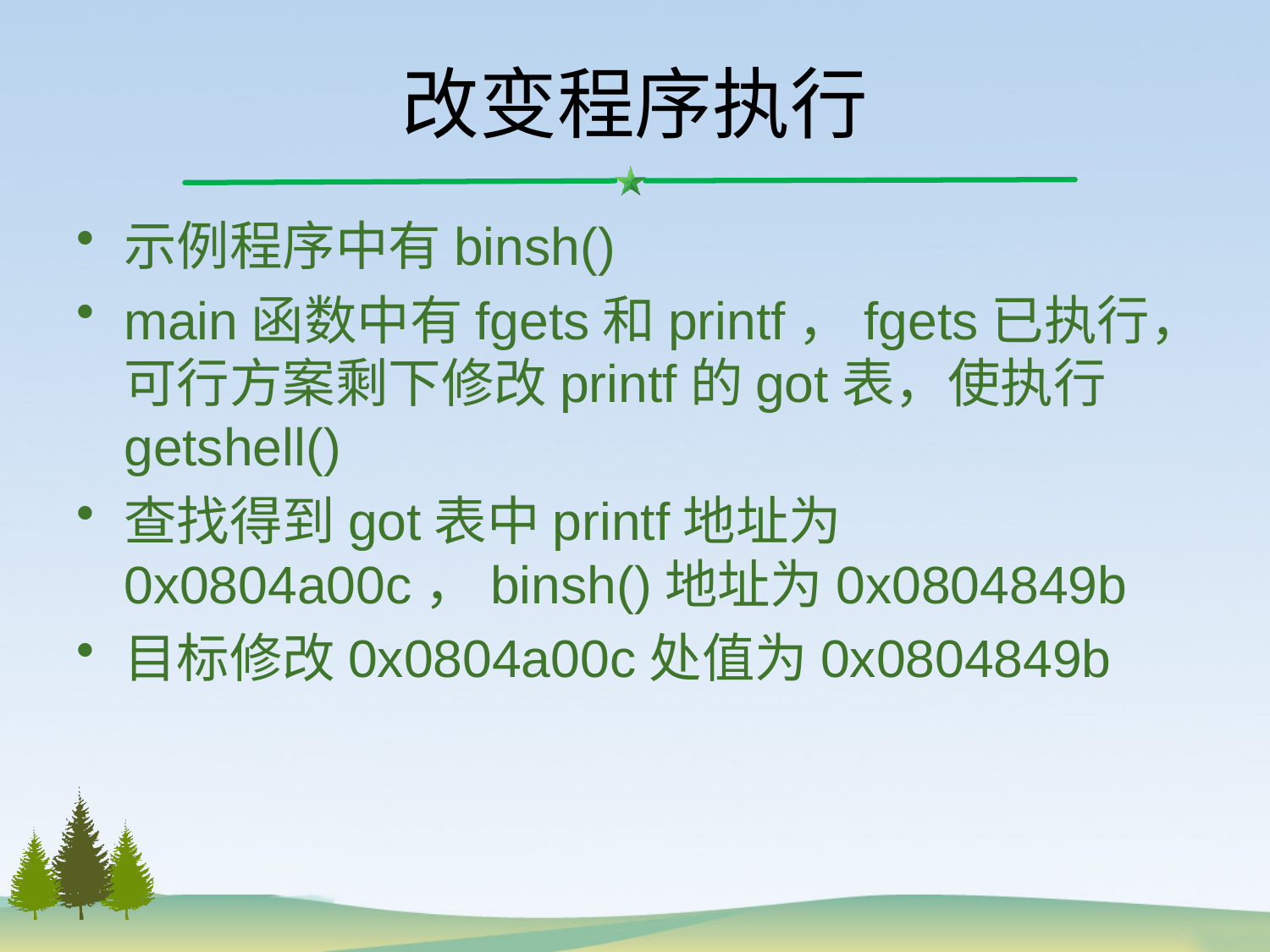

# 改变程序执行
示例程序中有binsh()
main函数中有fgets和printf，fgets已执行，可行方案剩下修改printf的got表，使执行getshell()
查找得到got表中printf地址为0x0804a00c，binsh()地址为0x0804849b
目标修改0x0804a00c处值为0x0804849b

14